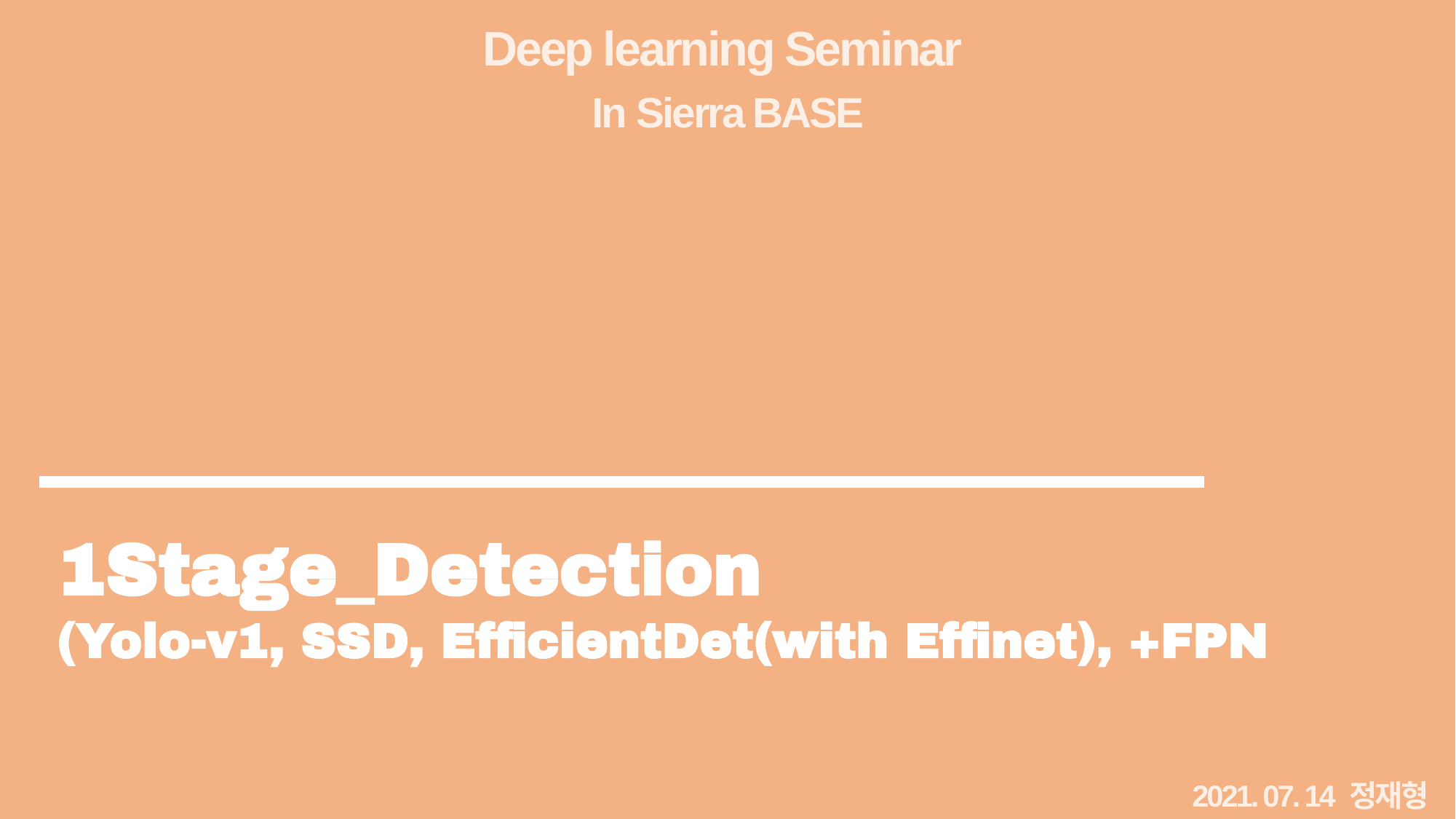

Deep learning Seminar
In Sierra BASE
1Stage_Detection
(Yolo-v1, SSD, EfficientDet(with Effinet), +FPN
2021. 07. 14 정재형